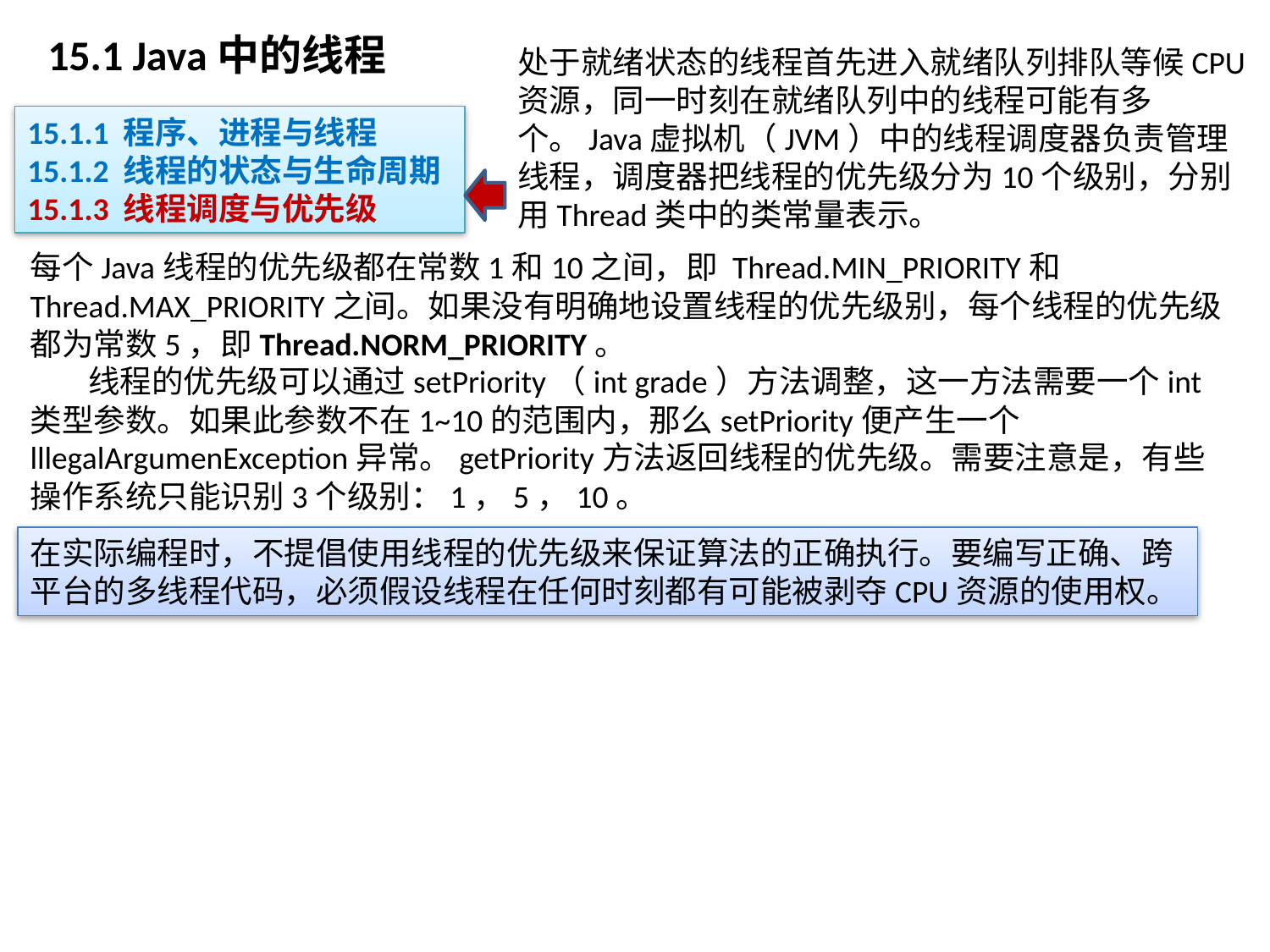

# 15.1 Java中的线程
处于就绪状态的线程首先进入就绪队列排队等候CPU资源，同一时刻在就绪队列中的线程可能有多个。Java虚拟机（JVM）中的线程调度器负责管理线程，调度器把线程的优先级分为10个级别，分别用Thread类中的类常量表示。
15.1.1 程序、进程与线程
15.1.2 线程的状态与生命周期
15.1.3 线程调度与优先级

每个Java线程的优先级都在常数1和10之间，即 Thread.MIN_PRIORITY和Thread.MAX_PRIORITY之间。如果没有明确地设置线程的优先级别，每个线程的优先级都为常数5，即Thread.NORM_PRIORITY。
       线程的优先级可以通过setPriority（int grade）方法调整，这一方法需要一个int类型参数。如果此参数不在1~10的范围内，那么setPriority便产生一个lllegalArgumenException异常。getPriority方法返回线程的优先级。需要注意是，有些操作系统只能识别3个级别：1，5，10。
在实际编程时，不提倡使用线程的优先级来保证算法的正确执行。要编写正确、跨平台的多线程代码，必须假设线程在任何时刻都有可能被剥夺CPU资源的使用权。